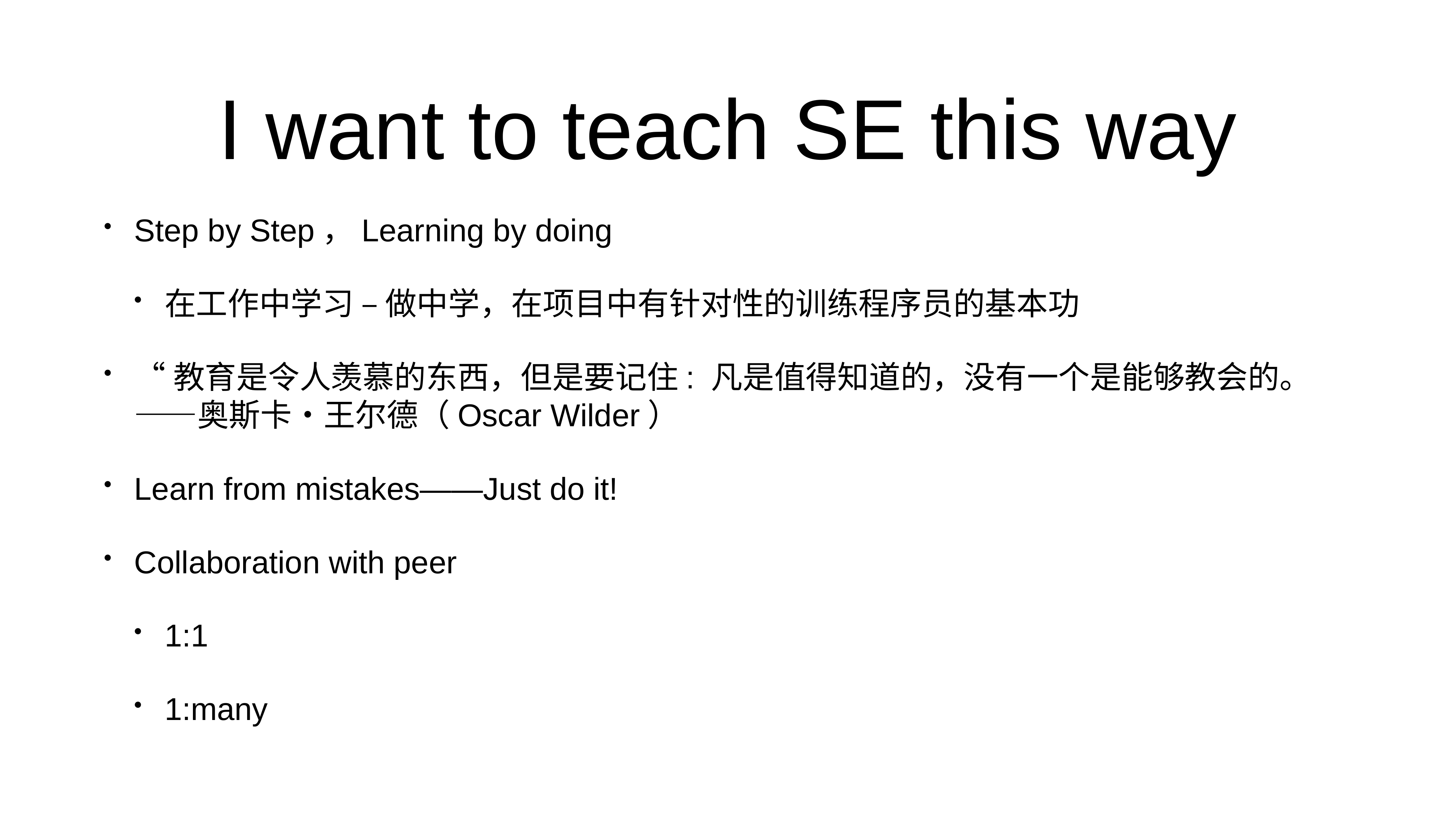

# I want to teach SE this way
Step by Step，Learning by doing
在工作中学习 – 做中学，在项目中有针对性的训练程序员的基本功
“教育是令人羡慕的东西，但是要记住: 凡是值得知道的，没有一个是能够教会的。 ——奥斯卡•王尔德（Oscar Wilder）
Learn from mistakes——Just do it!
Collaboration with peer
1:1
1:many